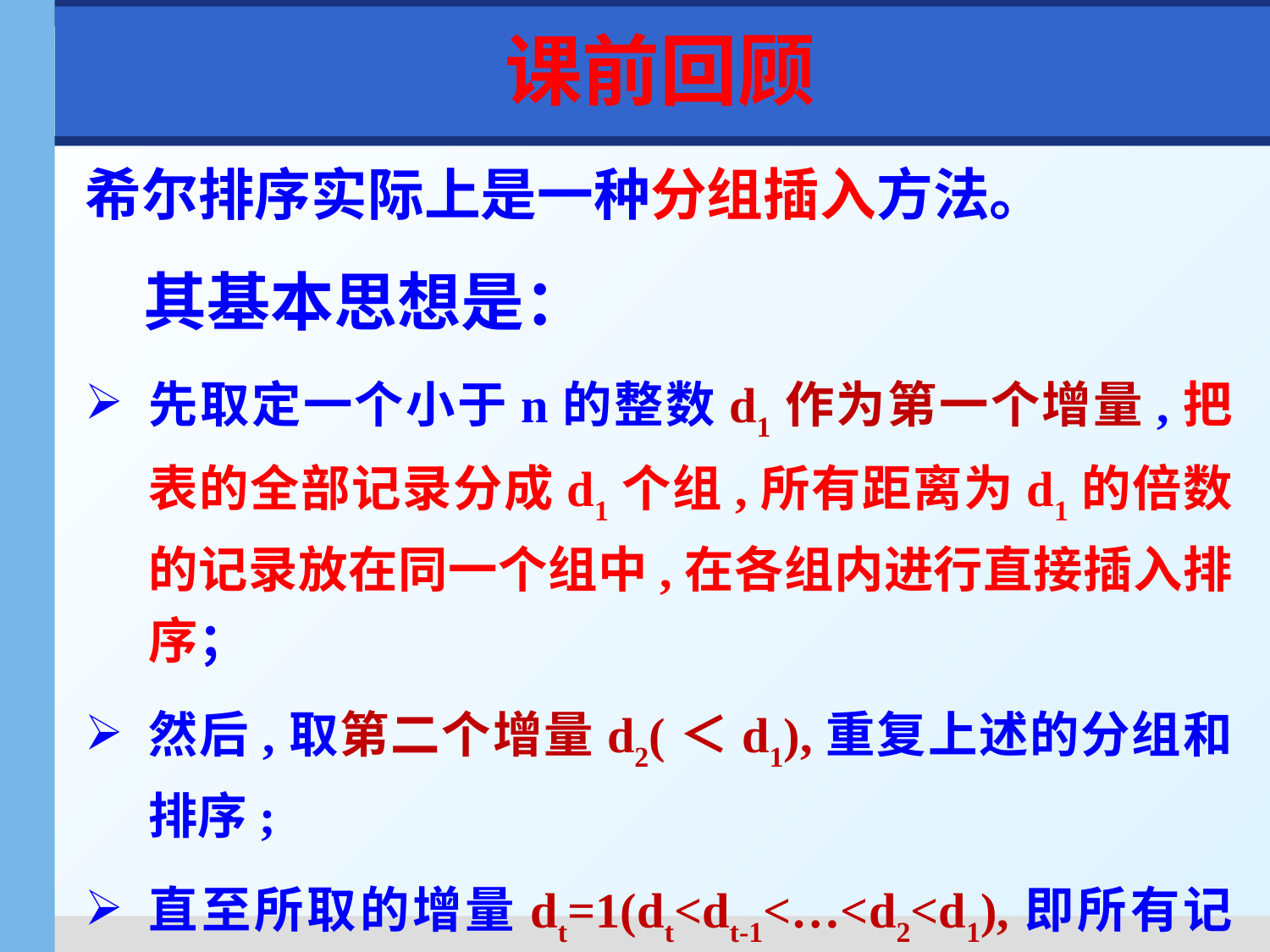

课前回顾
希尔排序实际上是一种分组插入方法。
   其基本思想是：
先取定一个小于n的整数d1作为第一个增量,把表的全部记录分成d1个组,所有距离为d1的倍数的记录放在同一个组中,在各组内进行直接插入排序；
然后,取第二个增量d2(＜d1),重复上述的分组和排序;
直至所取的增量dt=1(dt<dt-1<…<d2<d1),即所有记录放在同一组中进行直接插入排序为止。